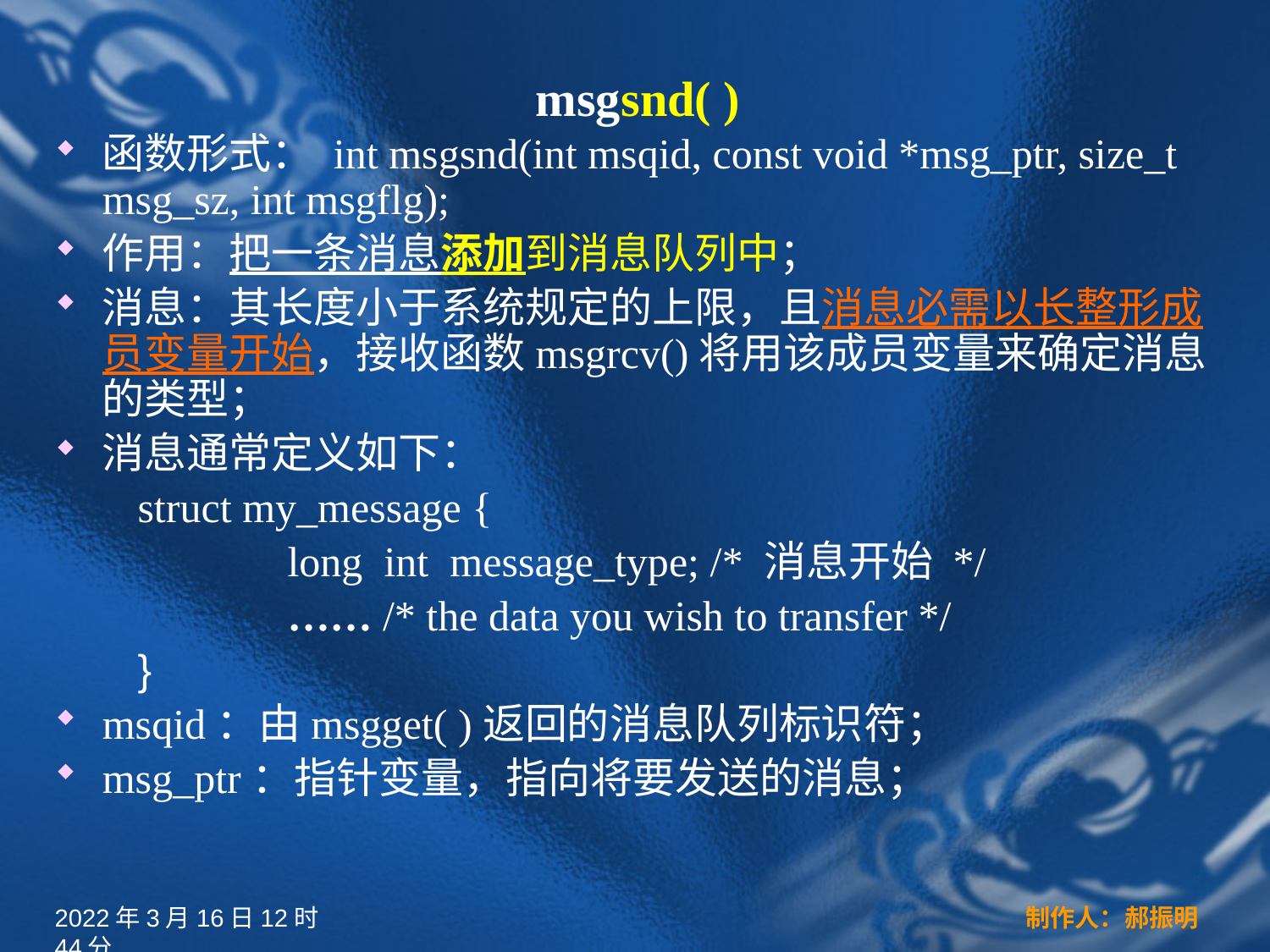

# msgsnd( )
函数形式： int msgsnd(int msqid, const void *msg_ptr, size_t msg_sz, int msgflg);
作用：把一条消息添加到消息队列中；
消息：其长度小于系统规定的上限，且消息必需以长整形成员变量开始，接收函数msgrcv()将用该成员变量来确定消息的类型；
消息通常定义如下：
       struct my_message {
                      long  int  message_type; /* 消息开始 */
                      …… /* the data you wish to transfer */
       }
msqid：由msgget( )返回的消息队列标识符；
msg_ptr：指针变量，指向将要发送的消息；
2022年3月16日12时44分
制作人：郝振明